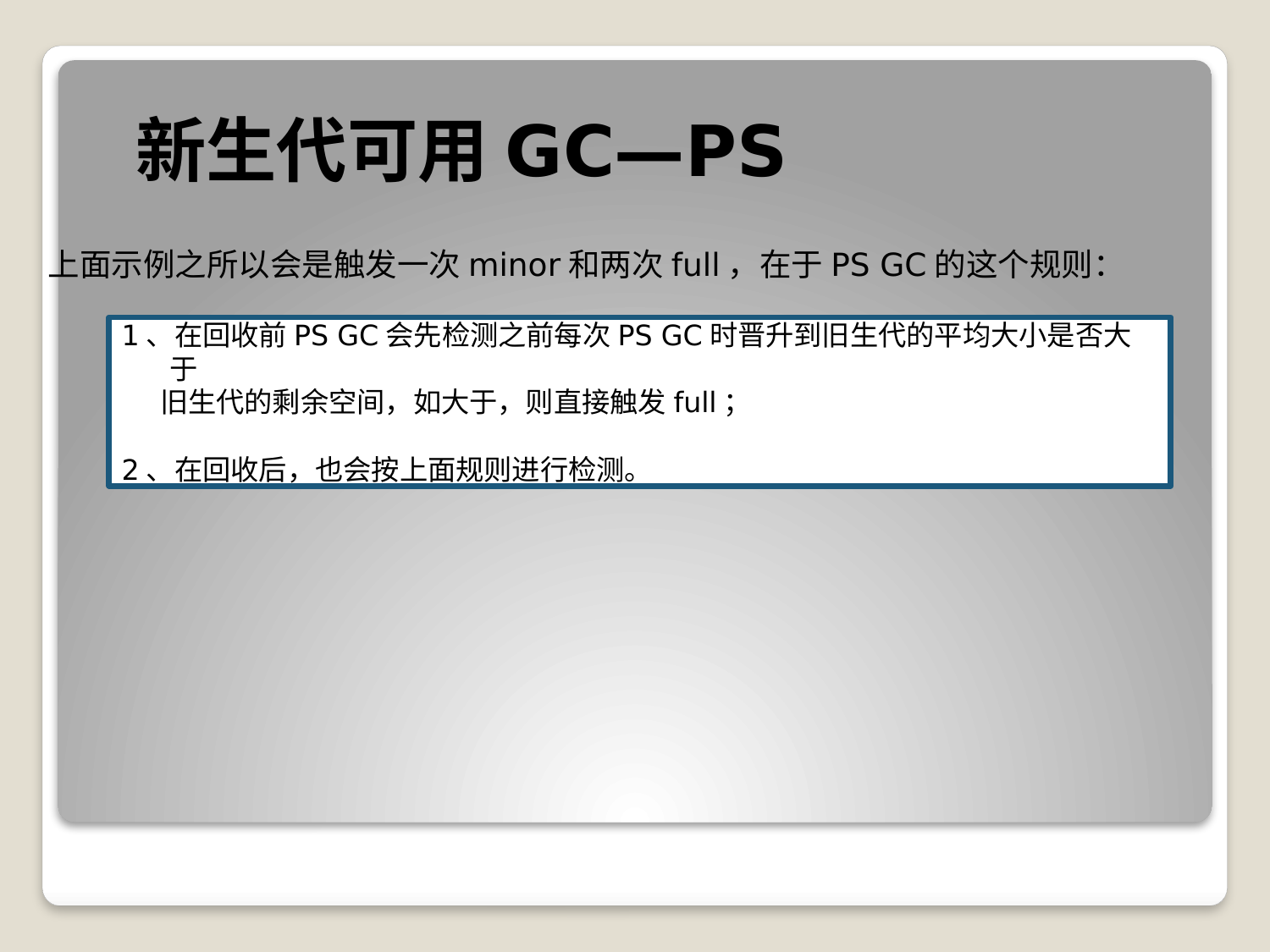

新生代可用GC—PS
上面示例之所以会是触发一次minor和两次full，在于PS GC的这个规则：
1、在回收前PS GC会先检测之前每次PS GC时晋升到旧生代的平均大小是否大于
     旧生代的剩余空间，如大于，则直接触发full；

2、在回收后，也会按上面规则进行检测。